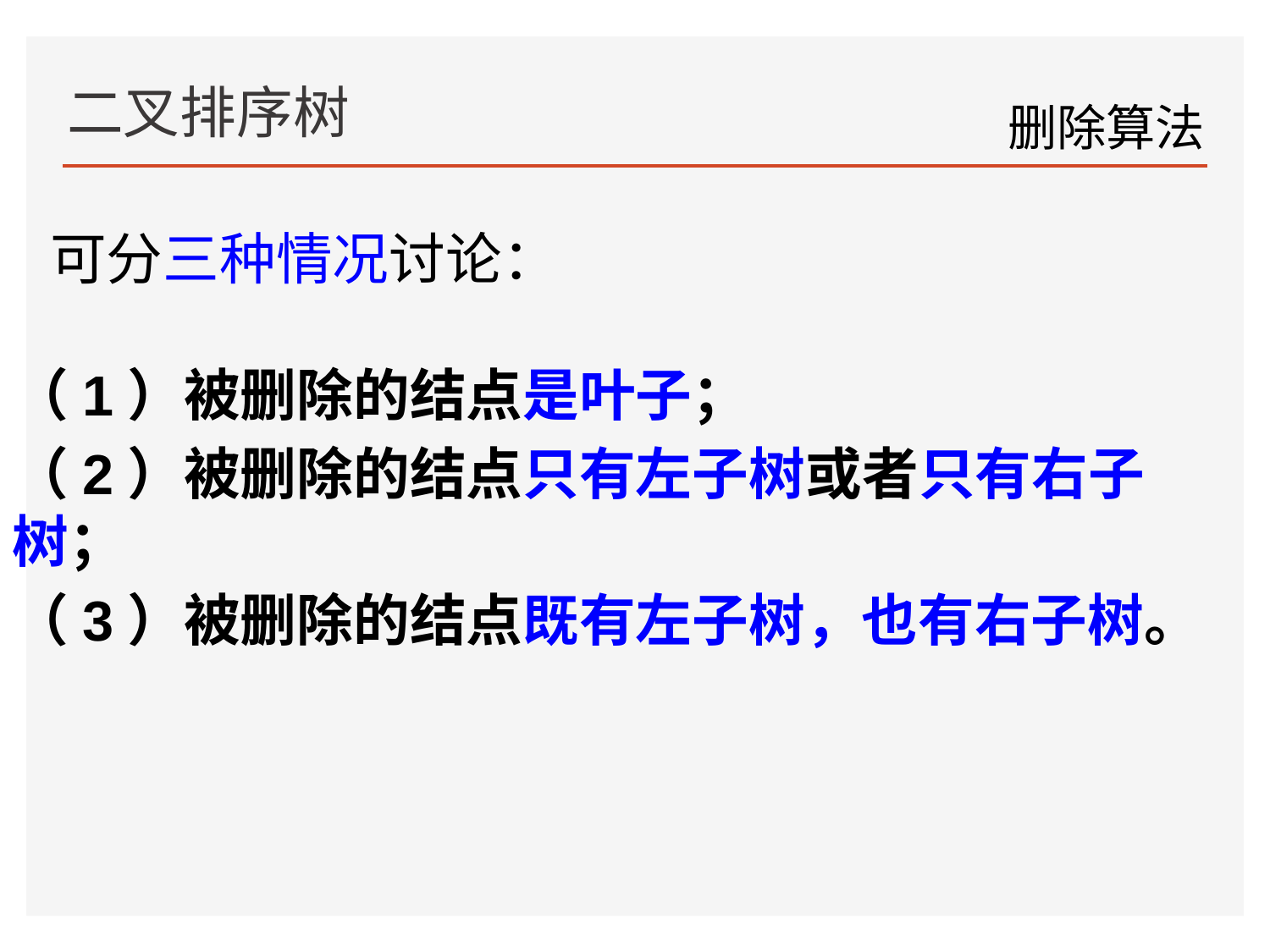

二叉排序树
删除算法
可分三种情况讨论：
（1）被删除的结点是叶子；
（2）被删除的结点只有左子树或者只有右子树；
（3）被删除的结点既有左子树，也有右子树。